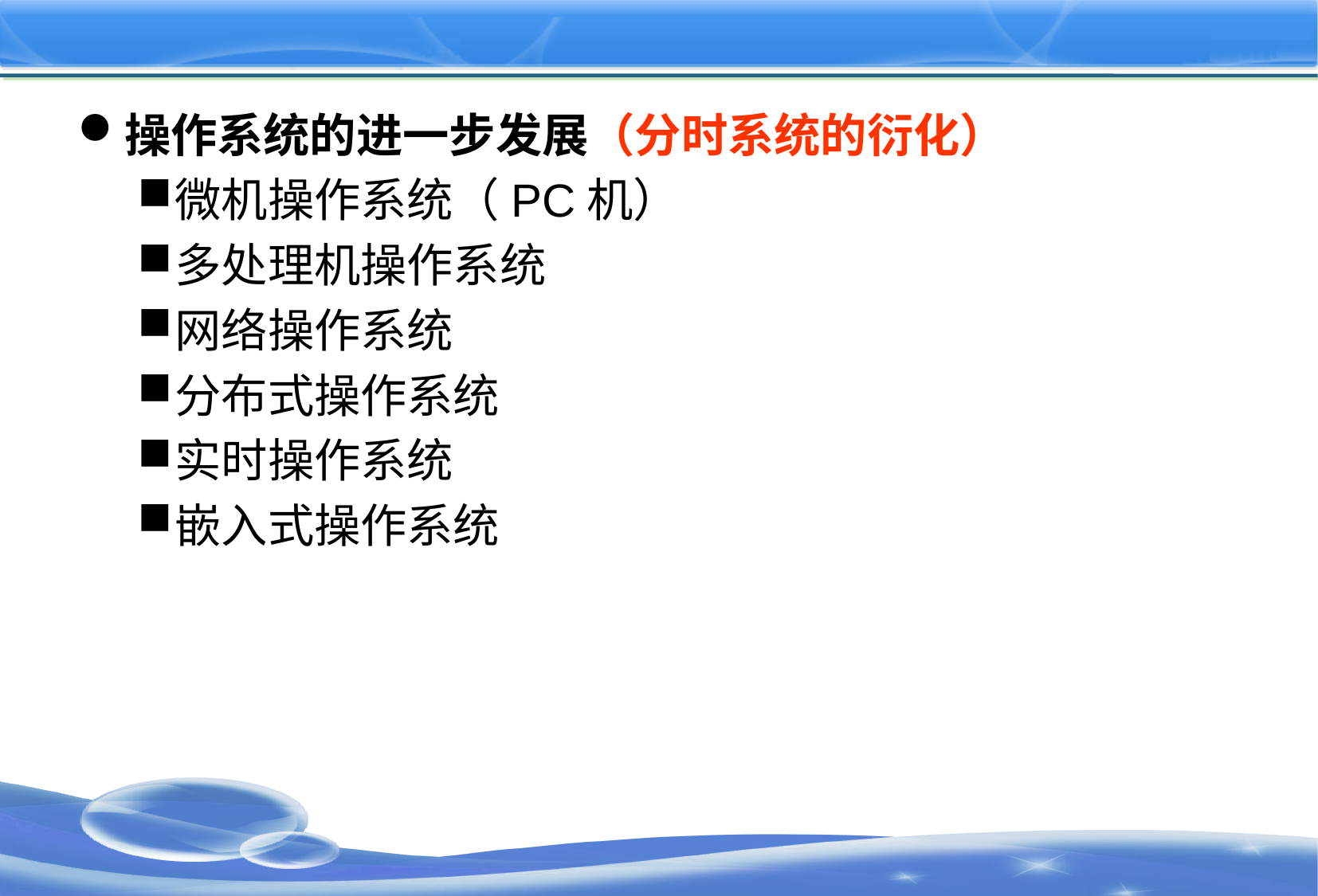

#
操作系统的进一步发展（分时系统的衍化）
微机操作系统（PC机）
多处理机操作系统
网络操作系统
分布式操作系统
实时操作系统
嵌入式操作系统